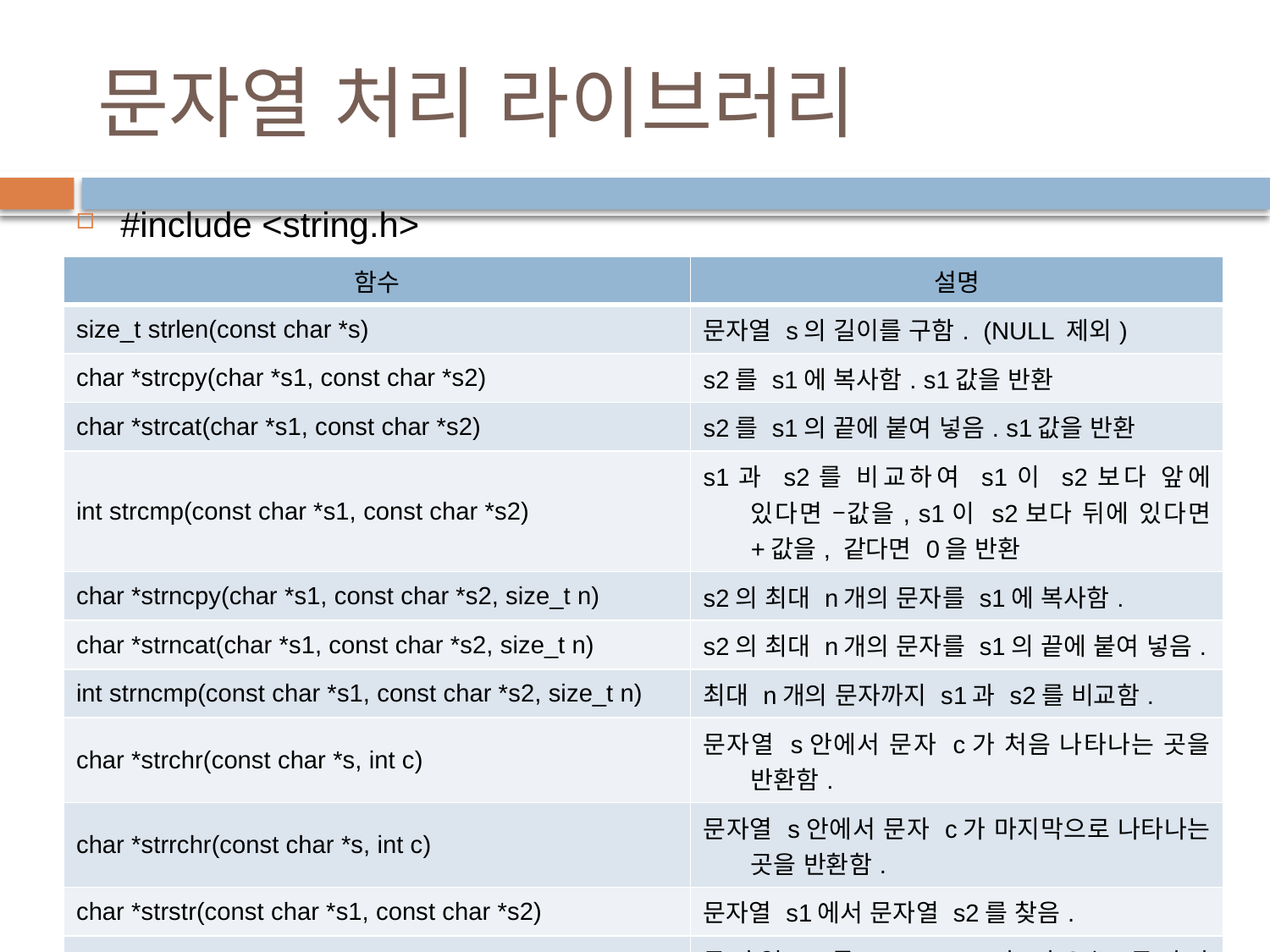

# 문자열 처리 라이브러리
#include <string.h>
| 함수 | 설명 |
| --- | --- |
| size\_t strlen(const char \*s) | 문자열 s의 길이를 구함. (NULL 제외) |
| char \*strcpy(char \*s1, const char \*s2) | s2를 s1에 복사함. s1값을 반환 |
| char \*strcat(char \*s1, const char \*s2) | s2를 s1의 끝에 붙여 넣음. s1값을 반환 |
| int strcmp(const char \*s1, const char \*s2) | s1과 s2를 비교하여 s1이 s2보다 앞에 있다면 –값을, s1이 s2보다 뒤에 있다면 +값을, 같다면 0을 반환 |
| char \*strncpy(char \*s1, const char \*s2, size\_t n) | s2의 최대 n개의 문자를 s1에 복사함. |
| char \*strncat(char \*s1, const char \*s2, size\_t n) | s2의 최대 n개의 문자를 s1의 끝에 붙여 넣음. |
| int strncmp(const char \*s1, const char \*s2, size\_t n) | 최대 n개의 문자까지 s1과 s2를 비교함. |
| char \*strchr(const char \*s, int c) | 문자열 s안에서 문자 c가 처음 나타나는 곳을 반환함. |
| char \*strrchr(const char \*s, int c) | 문자열 s안에서 문자 c가 마지막으로 나타나는 곳을 반환함. |
| char \*strstr(const char \*s1, const char \*s2) | 문자열 s1에서 문자열 s2를 찾음. |
| char \*strtok(char \*s, const char \*delimeter) | 문자열 s를 delimeter가 나오는 곳마다 분리하여 반환함 |